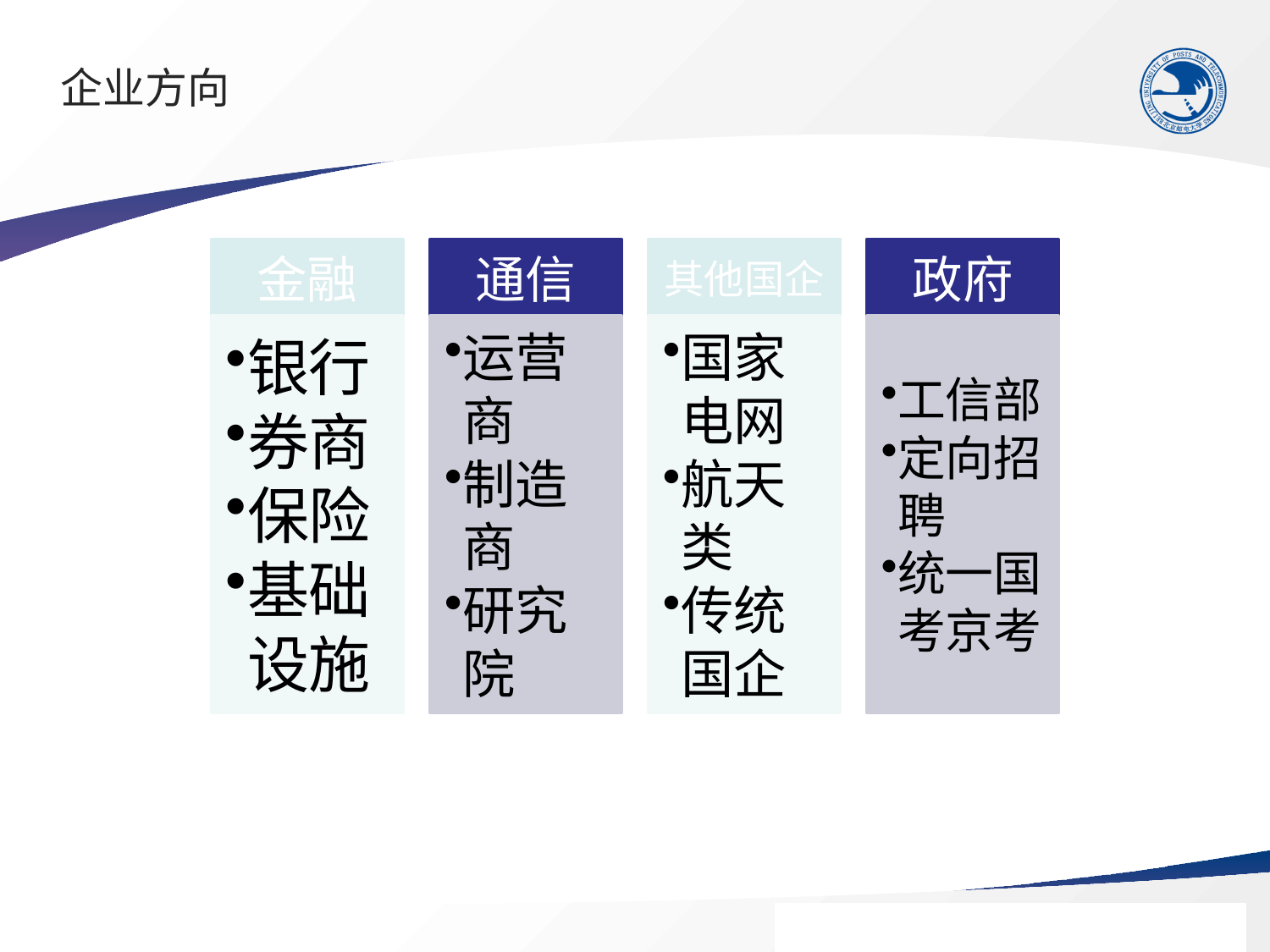

# 企业方向
金融
银行
通信
运营商
制造商
其他国企
国家电网
券商
基础设施
研究院
保险
工信部
定向招聘
政府
航天类
传统国企
统一国考京考